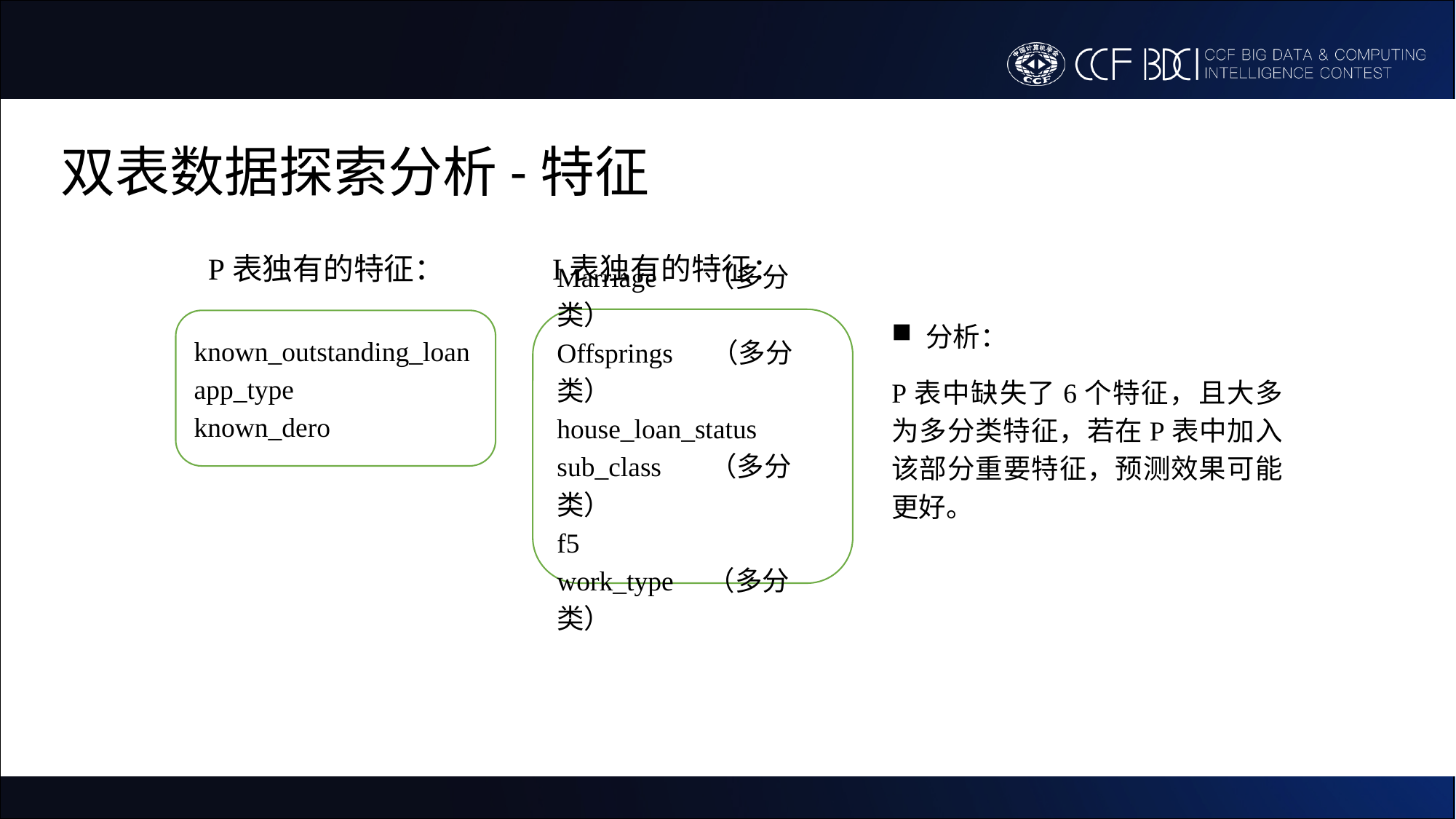

双表数据探索分析-特征
P表独有的特征：
I表独有的特征：
Marriage       （多分类）
Offsprings     （多分类）
house_loan_status
sub_class      （多分类）
f5
work_type    （多分类）

分析：
P表中缺失了6个特征，且大多为多分类特征，若在P表中加入该部分重要特征，预测效果可能更好。
known_outstanding_loan
app_type
known_dero